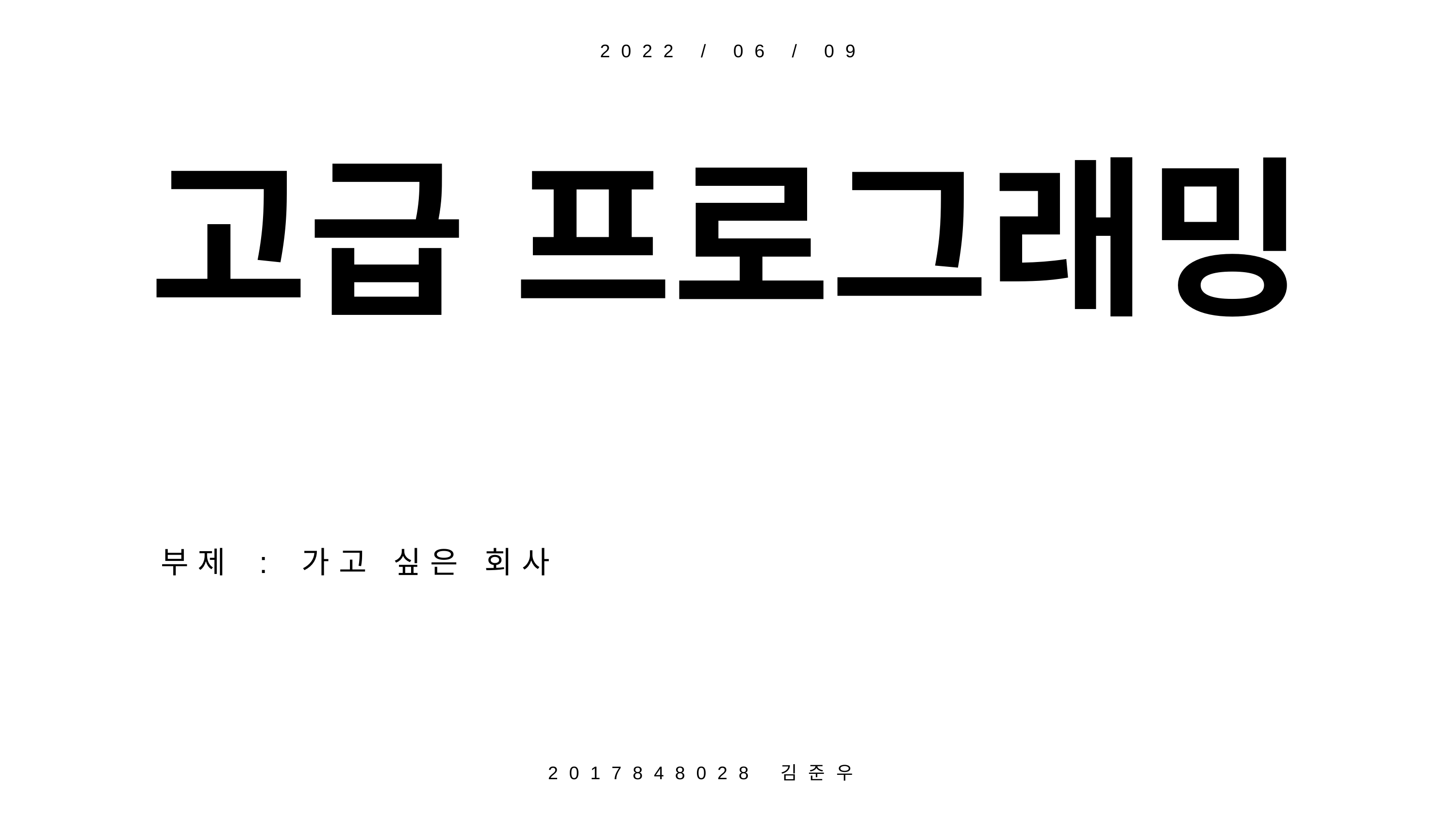

2022 / 06 / 09
고급 프로그래밍
부제 : 가고 싶은 회사
2017848028 김준우